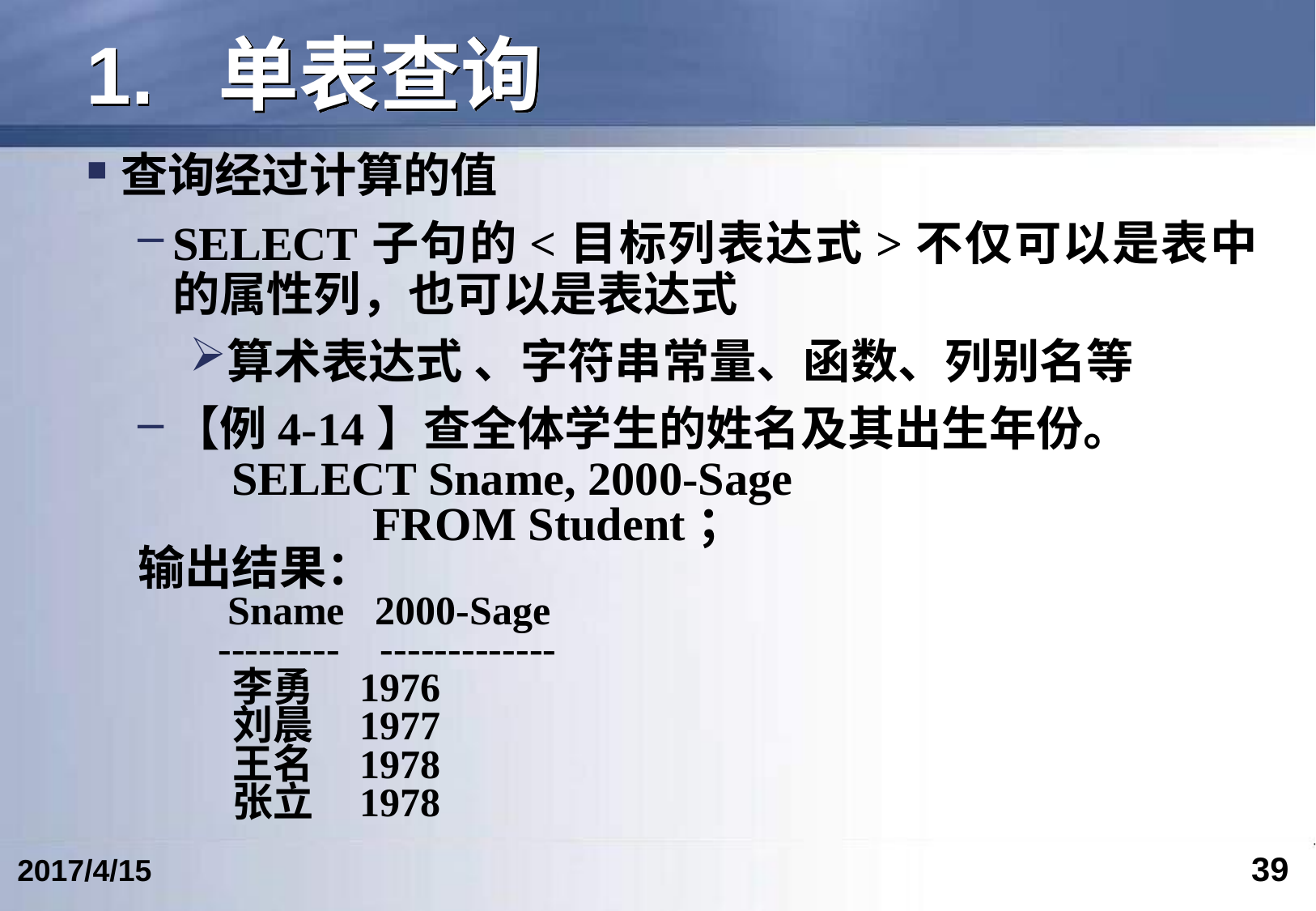

# 1.  单表查询
查询经过计算的值
SELECT子句的<目标列表达式>不仅可以是表中的属性列，也可以是表达式
算术表达式 、字符串常量、函数、列别名等
【例4-14】查全体学生的姓名及其出生年份。
        SELECT Sname, 2000-Sage
                    FROM Student；
输出结果：
              Sname   2000-Sage
             ---------    -------------
               李勇    1976
               刘晨    1977
               王名    1978
               张立    1978
39
2017/4/15